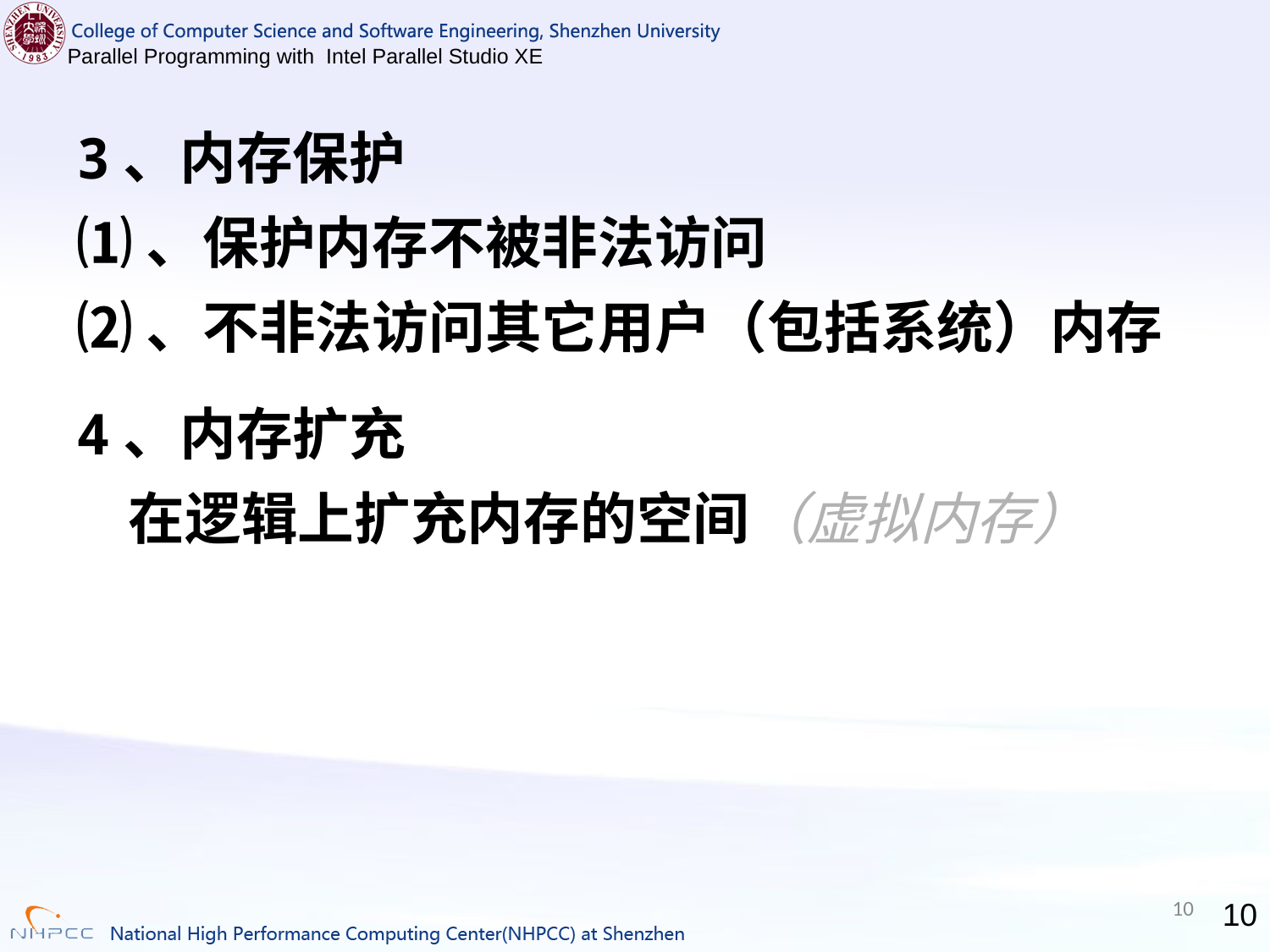

3、内存保护
⑴、保护内存不被非法访问
⑵、不非法访问其它用户（包括系统）内存
4、内存扩充
   在逻辑上扩充内存的空间（虚拟内存）
10
10